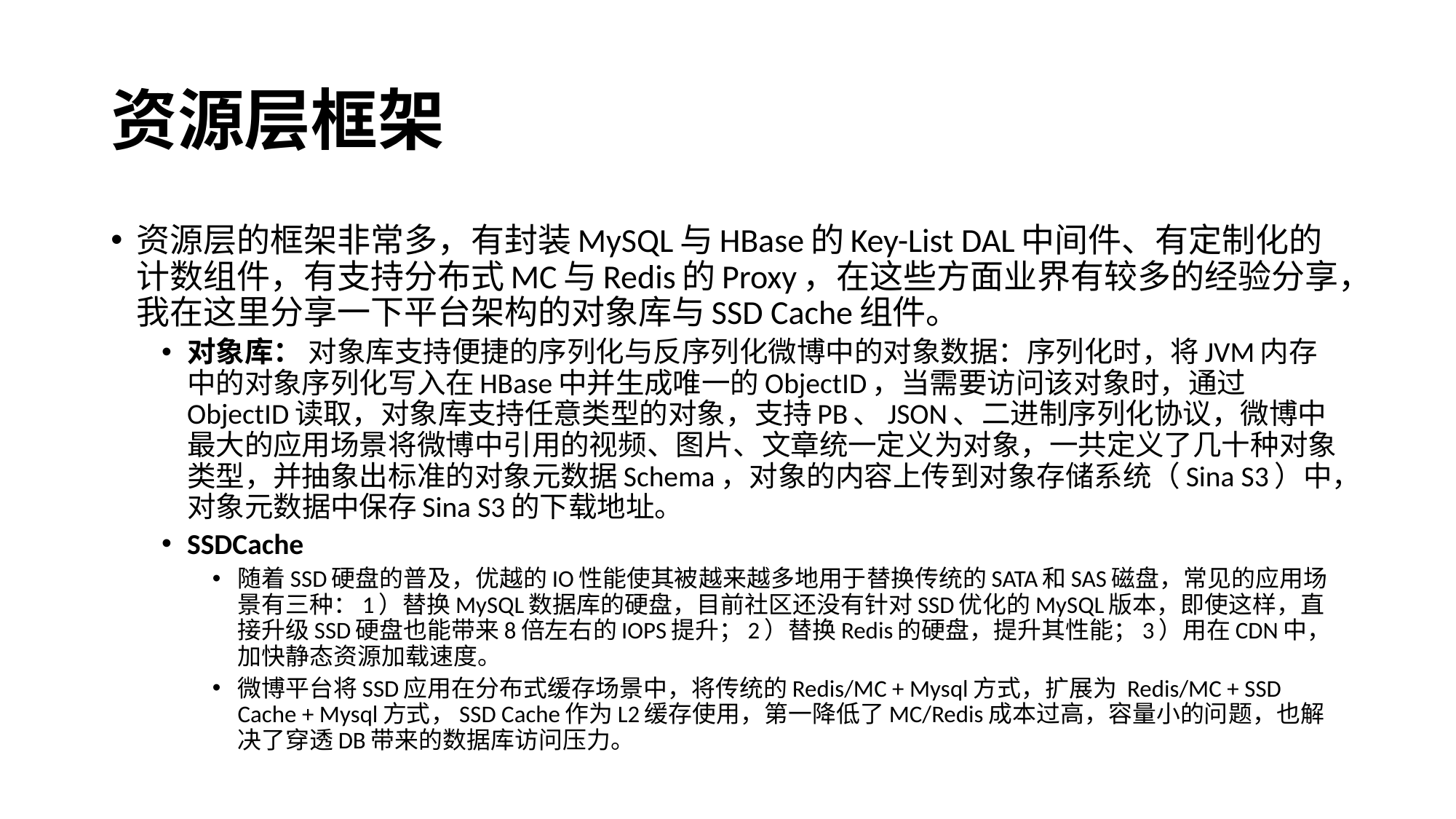

# 资源层框架
资源层的框架非常多，有封装MySQL与HBase的Key-List DAL中间件、有定制化的计数组件，有支持分布式MC与Redis的Proxy，在这些方面业界有较多的经验分享，我在这里分享一下平台架构的对象库与SSD Cache组件。
对象库： 对象库支持便捷的序列化与反序列化微博中的对象数据：序列化时，将JVM内存中的对象序列化写入在HBase中并生成唯一的ObjectID，当需要访问该对象时，通过ObjectID读取，对象库支持任意类型的对象，支持PB、JSON、二进制序列化协议，微博中最大的应用场景将微博中引用的视频、图片、文章统一定义为对象，一共定义了几十种对象类型，并抽象出标准的对象元数据Schema，对象的内容上传到对象存储系统（Sina S3）中，对象元数据中保存Sina S3的下载地址。
SSDCache
随着SSD硬盘的普及，优越的IO性能使其被越来越多地用于替换传统的SATA和SAS磁盘，常见的应用场景有三种：1）替换MySQL数据库的硬盘，目前社区还没有针对SSD优化的MySQL版本，即使这样，直接升级SSD硬盘也能带来8倍左右的IOPS提升；2）替换Redis的硬盘，提升其性能；3）用在CDN中，加快静态资源加载速度。
微博平台将SSD应用在分布式缓存场景中，将传统的Redis/MC + Mysql方式，扩展为 Redis/MC + SSD Cache + Mysql方式，SSD Cache作为L2缓存使用，第一降低了MC/Redis成本过高，容量小的问题，也解决了穿透DB带来的数据库访问压力。